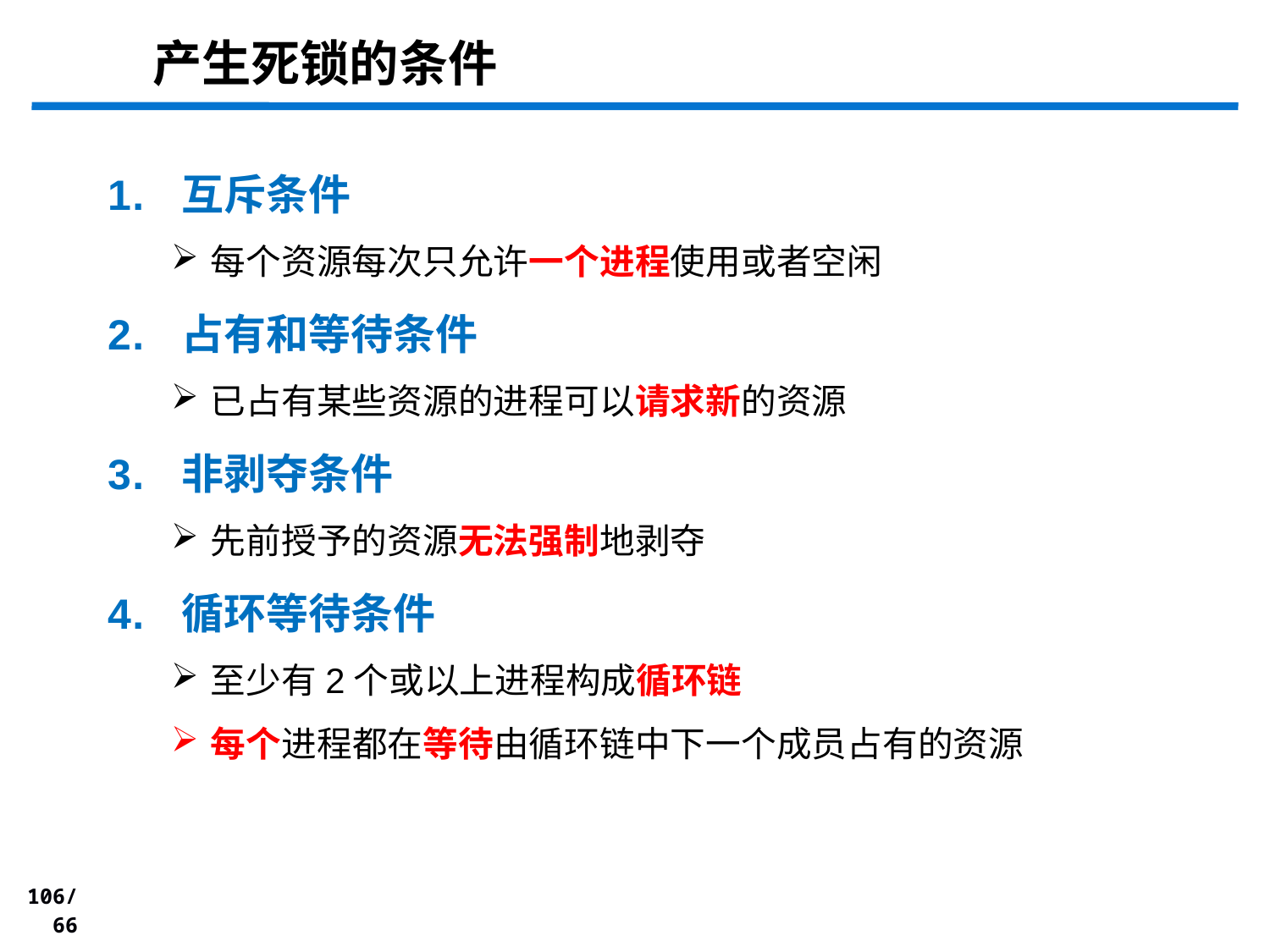

# 产生死锁的条件
互斥条件
每个资源每次只允许一个进程使用或者空闲
占有和等待条件
已占有某些资源的进程可以请求新的资源
非剥夺条件
先前授予的资源无法强制地剥夺
循环等待条件
至少有2个或以上进程构成循环链
每个进程都在等待由循环链中下一个成员占有的资源